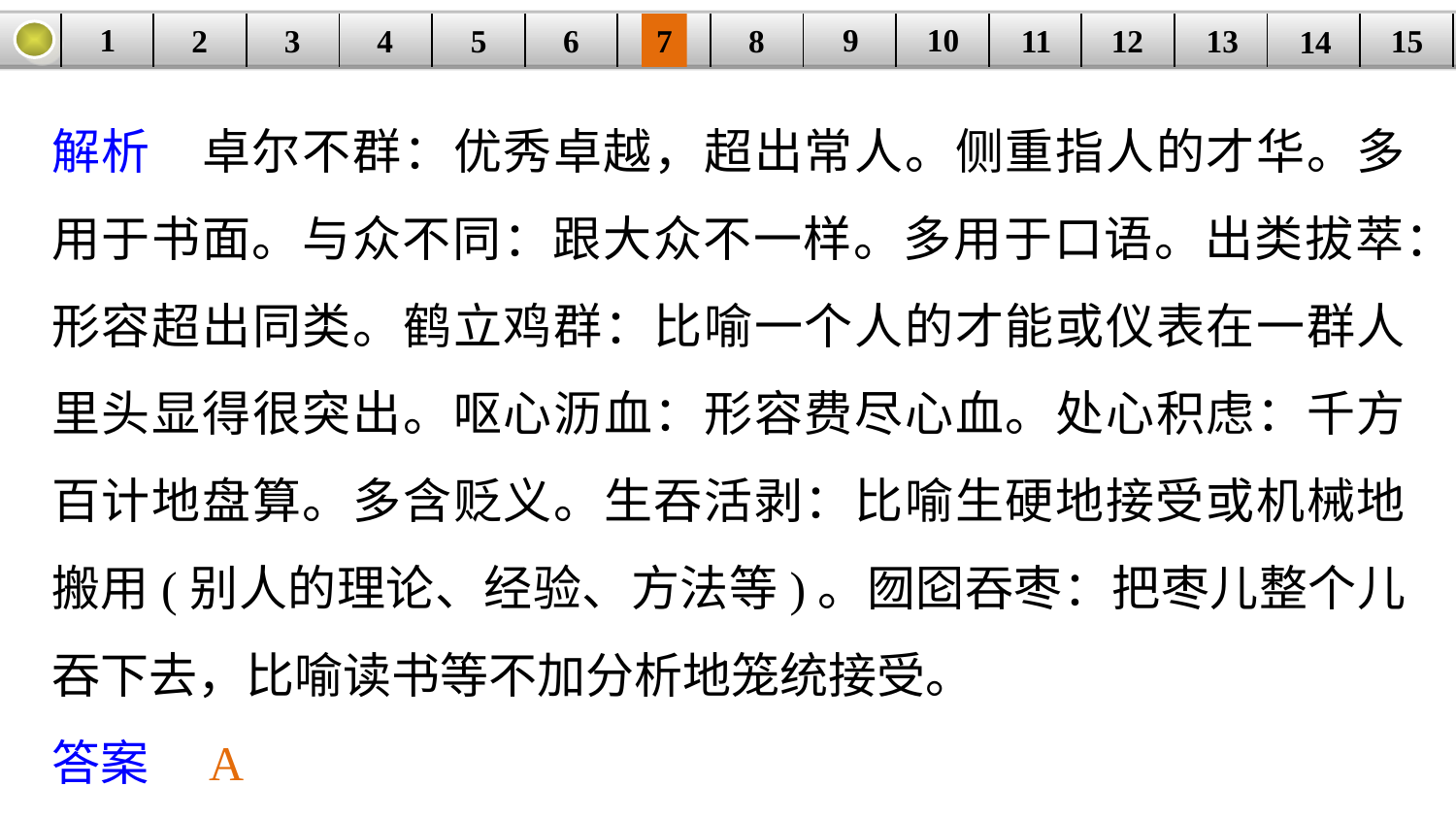

9
10
1
3
4
5
6
8
11
2
12
15
|  |  |  |  |  |  |  |  |  |  |  |  |  |  |  |
| --- | --- | --- | --- | --- | --- | --- | --- | --- | --- | --- | --- | --- | --- | --- |
7
13
14

解析　卓尔不群：优秀卓越，超出常人。侧重指人的才华。多用于书面。与众不同：跟大众不一样。多用于口语。出类拔萃：形容超出同类。鹤立鸡群：比喻一个人的才能或仪表在一群人里头显得很突出。呕心沥血：形容费尽心血。处心积虑：千方百计地盘算。多含贬义。生吞活剥：比喻生硬地接受或机械地搬用(别人的理论、经验、方法等)。囫囵吞枣：把枣儿整个儿吞下去，比喻读书等不加分析地笼统接受。
答案　A